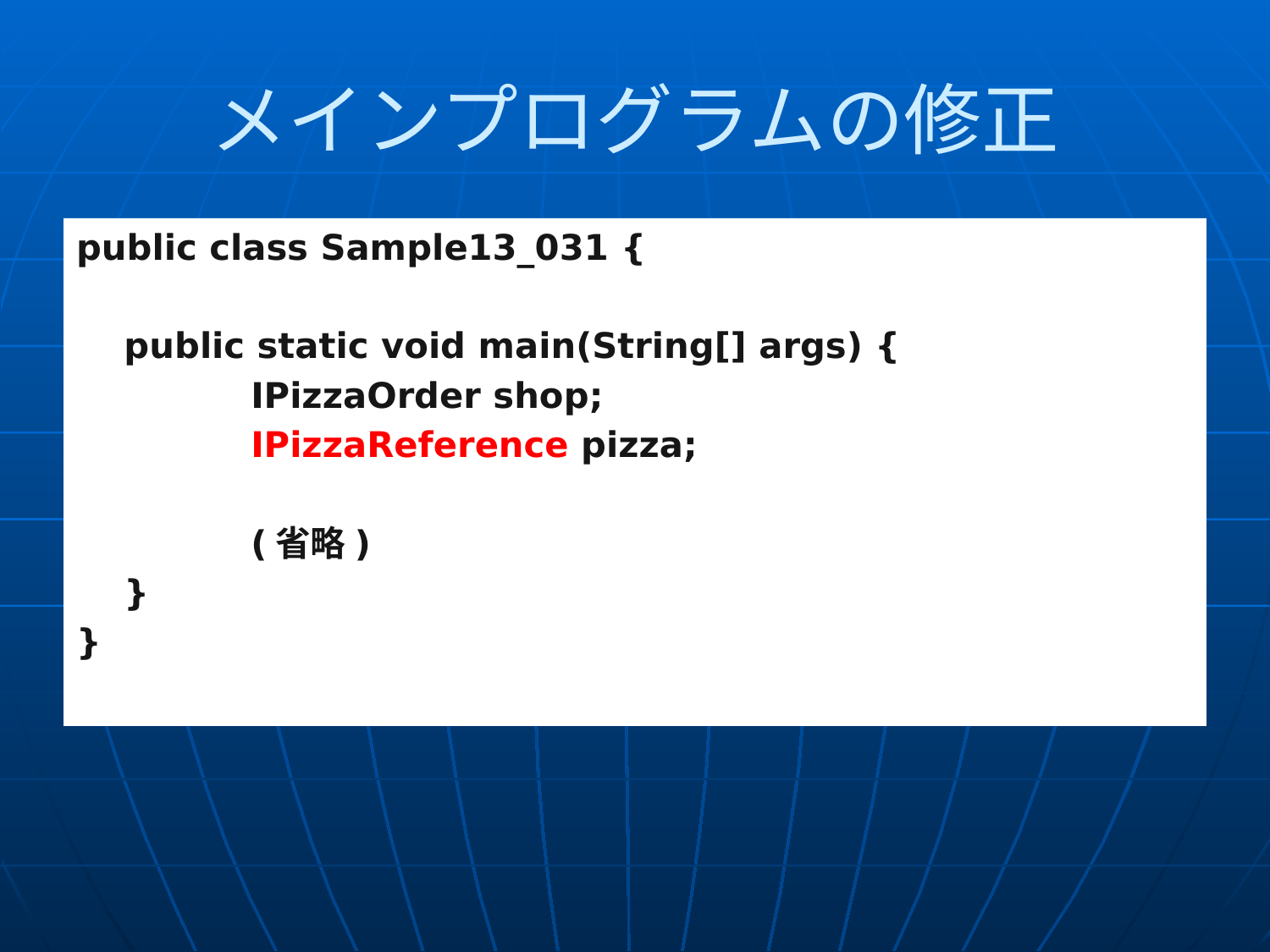

# メインプログラムの修正
public class Sample13_031 {

	public static void main(String[] args) {
		IPizzaOrder shop;
		IPizzaReference pizza;

		(省略)
	}
}